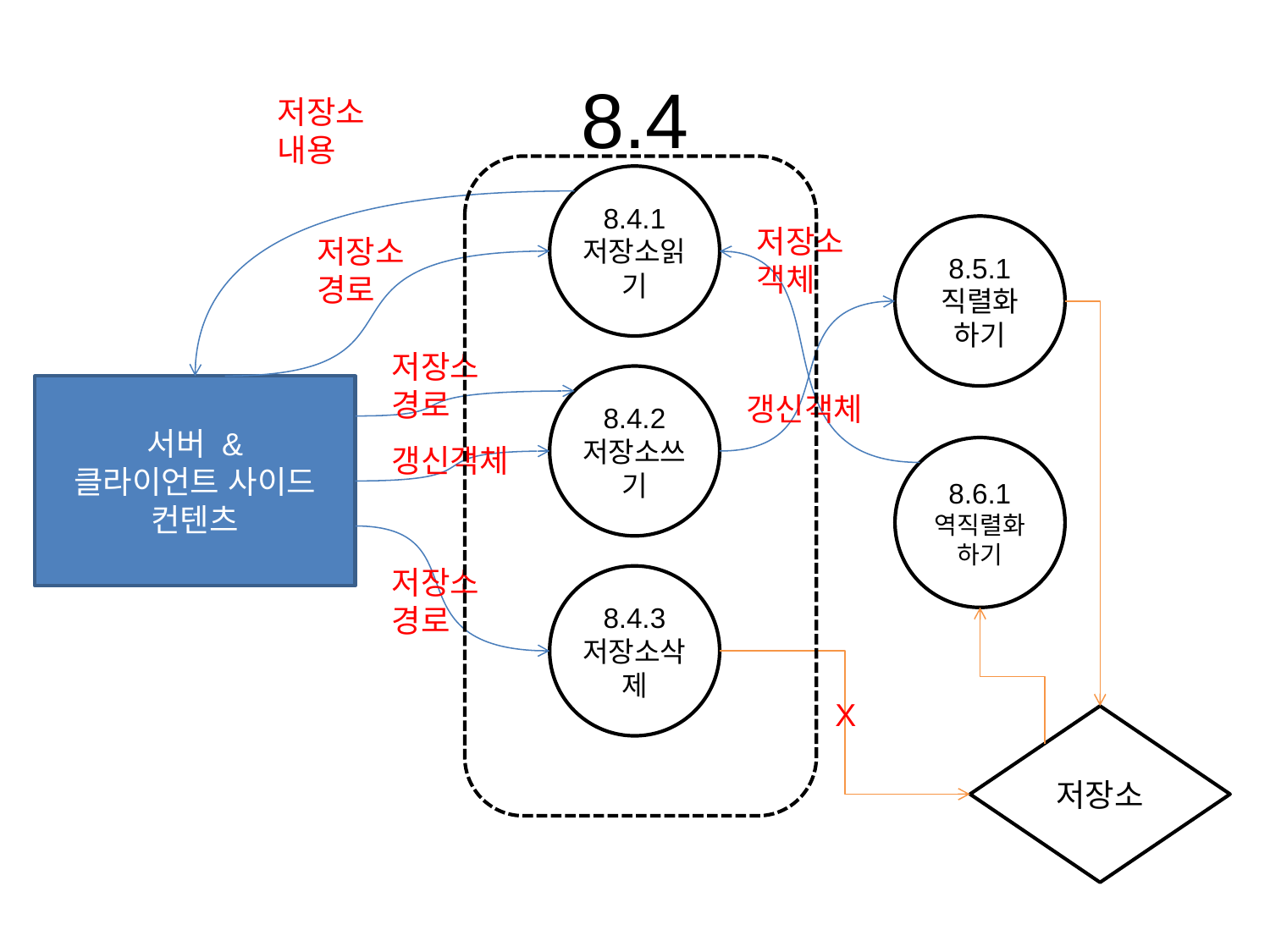

# 8.4
저장소
내용

8.4.1
저장소읽기
저장소
객체
8.5.1
직렬화
하기
저장소
경로
저장소
경로
8.4.2
저장소쓰기
서버 &
클라이언트 사이드
컨텐츠
갱신객체
갱신객체
8.6.1
역직렬화
하기
저장소
경로
8.4.3
저장소삭제
X
저장소